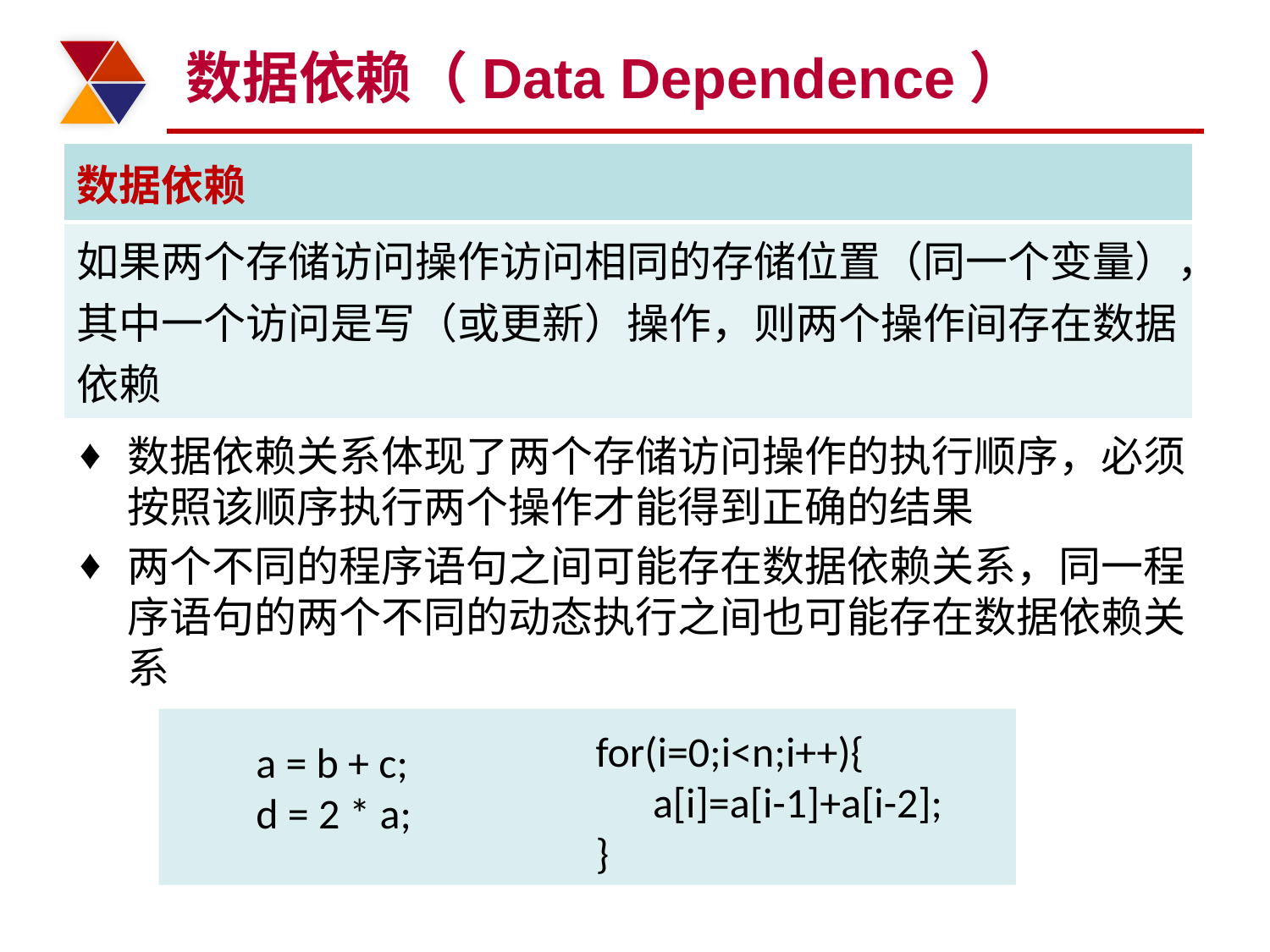

# 数据依赖（Data Dependence）
| 数据依赖 |
| --- |
| 如果两个存储访问操作访问相同的存储位置（同一个变量），其中一个访问是写（或更新）操作，则两个操作间存在数据依赖 |
数据依赖关系体现了两个存储访问操作的执行顺序，必须按照该顺序执行两个操作才能得到正确的结果
两个不同的程序语句之间可能存在数据依赖关系，同一程序语句的两个不同的动态执行之间也可能存在数据依赖关系

for(i=0;i<n;i++){
      a[i]=a[i-1]+a[i-2];
}
a = b + c;
d = 2 * a;